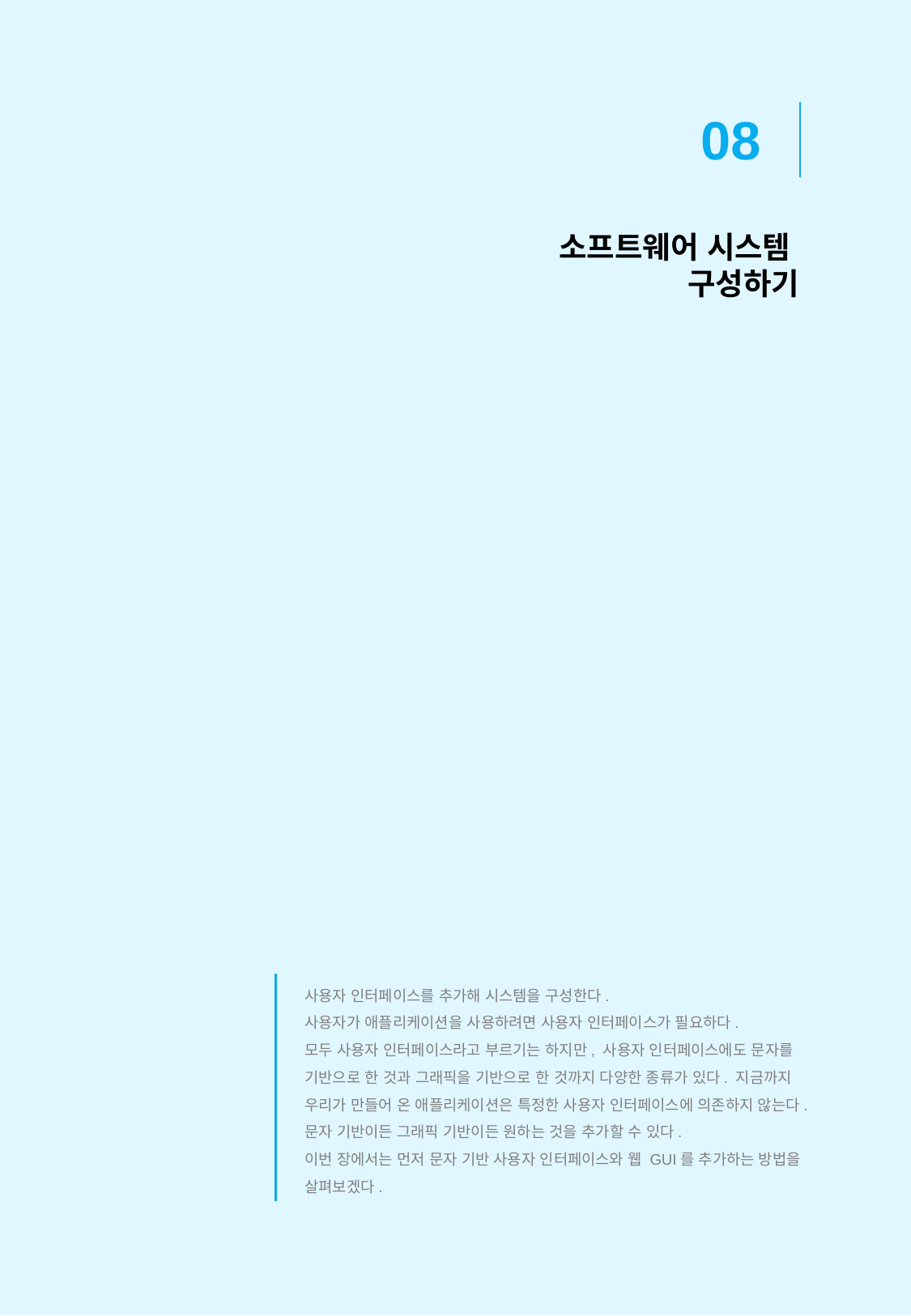

08
소프트웨어 시스템
구성하기
사용자 인터페이스를 추가해 시스템을 구성한다.
사용자가 애플리케이션을 사용하려면 사용자 인터페이스가 필요하다.
모두 사용자 인터페이스라고 부르기는 하지만, 사용자 인터페이스에도 문자를 기반으로 한 것과 그래픽을 기반으로 한 것까지 다양한 종류가 있다. 지금까지 우리가 만들어 온 애플리케이션은 특정한 사용자 인터페이스에 의존하지 않는다. 문자 기반이든 그래픽 기반이든 원하는 것을 추가할 수 있다.
이번 장에서는 먼저 문자 기반 사용자 인터페이스와 웹 GUI를 추가하는 방법을 살펴보겠다.